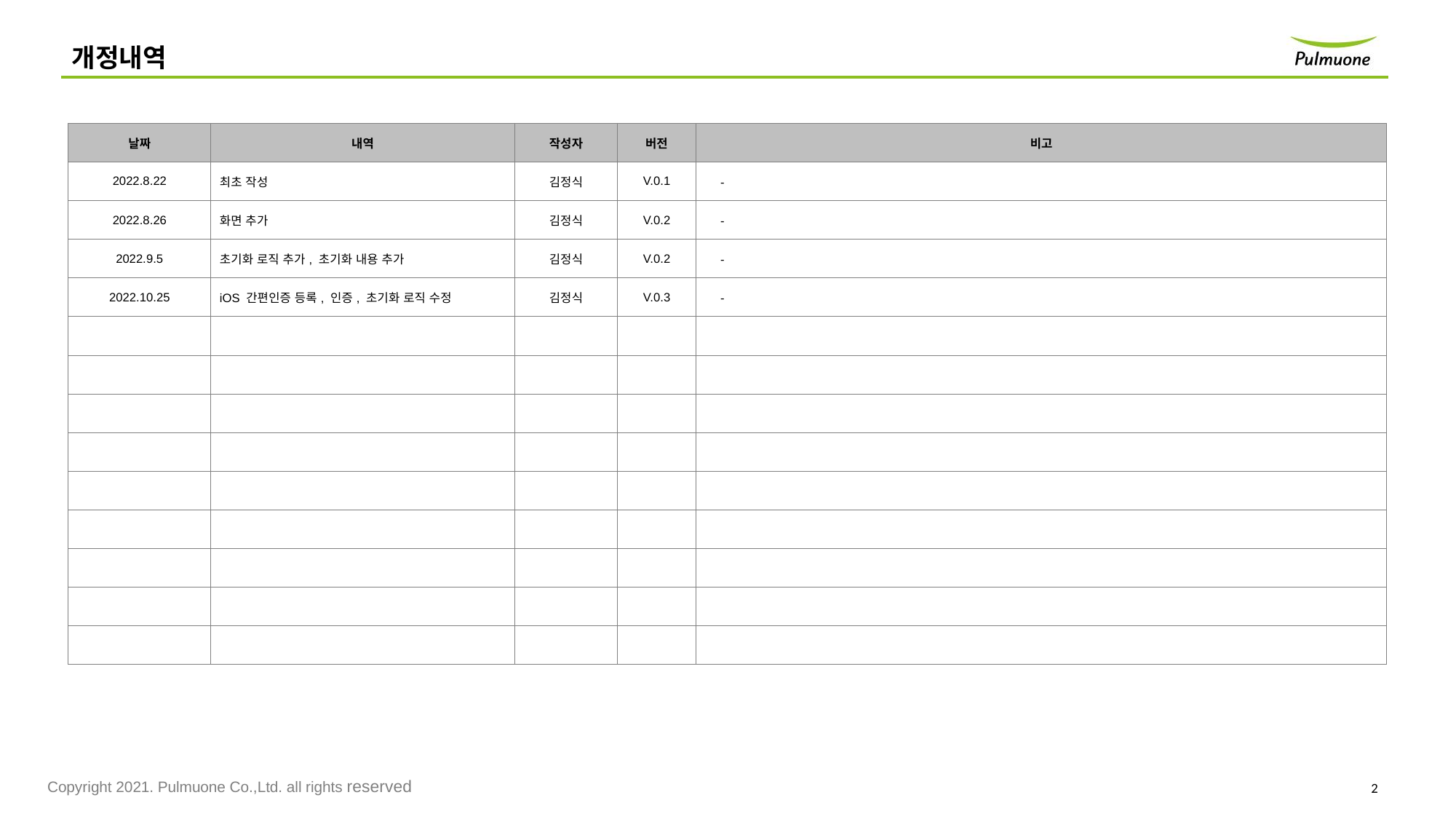

개정내역
| 날짜 | 내역 | 작성자 | 버전 | 비고 |
| --- | --- | --- | --- | --- |
| 2022.8.22 | 최초 작성 | 김정식 | V.0.1 | - |
| 2022.8.26 | 화면 추가 | 김정식 | V.0.2 | - |
| 2022.9.5 | 초기화 로직 추가, 초기화 내용 추가 | 김정식 | V.0.2 | - |
| 2022.10.25 | iOS 간편인증 등록, 인증, 초기화 로직 수정 | 김정식 | V.0.3 | - |
|  |  |  |  |  |
|  |  |  |  |  |
|  |  |  |  |  |
|  |  |  |  |  |
|  |  |  |  |  |
|  |  |  |  |  |
|  |  |  |  |  |
|  |  |  |  |  |
|  |  |  |  |  |